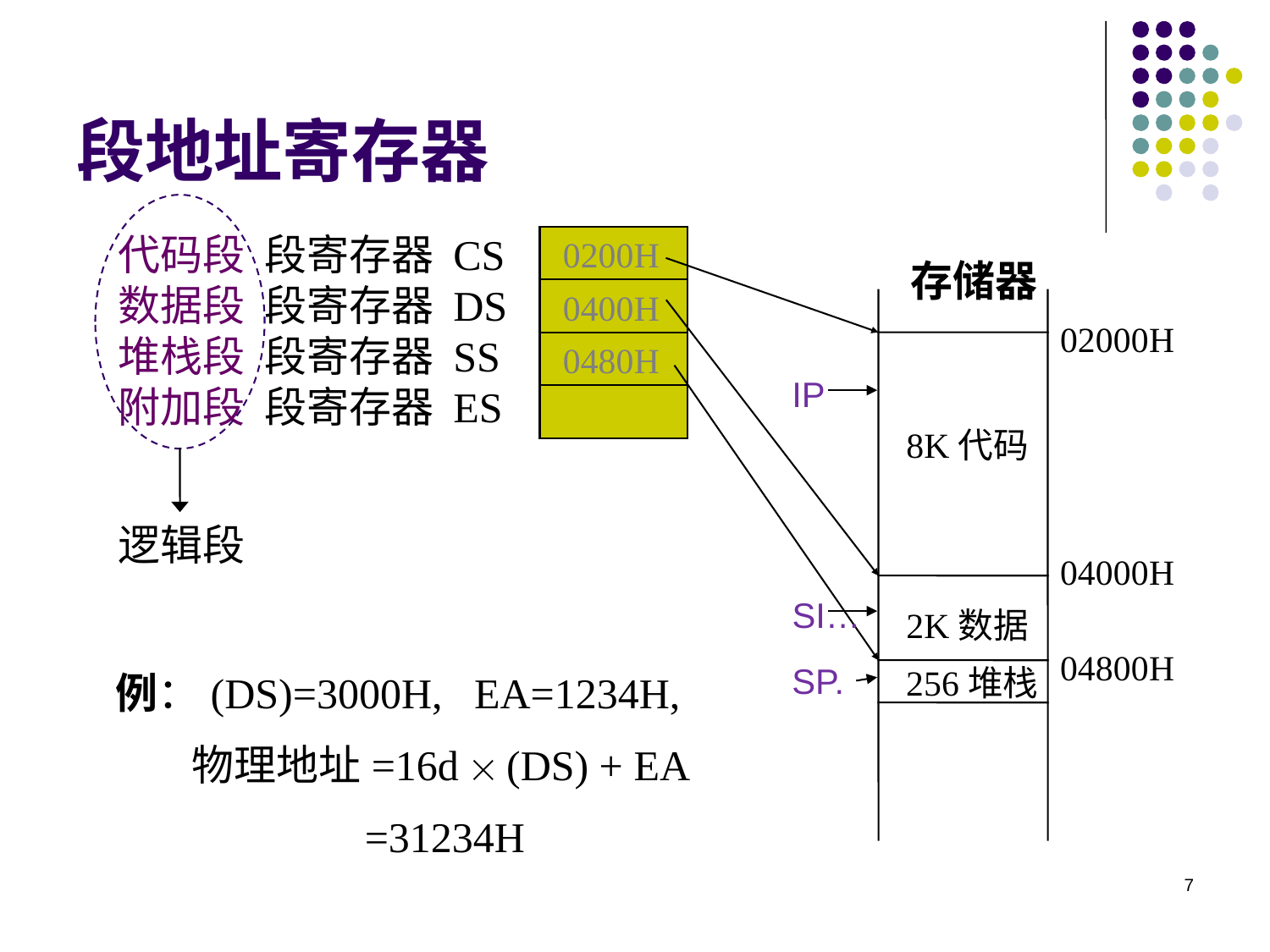

# 段地址寄存器

代码段  段寄存器 CS
数据段  段寄存器 DS
堆栈段  段寄存器 SS
附加段  段寄存器 ES

0200H
 存储器

0400H

02000H

0480H

IP

 8K代码

逻辑段
04000H

SI…
 2K数据
04800H
SP.
 256堆栈
     例：(DS)=3000H,   EA=1234H,
             物理地址=16d × (DS) + EA
                             =31234H

7